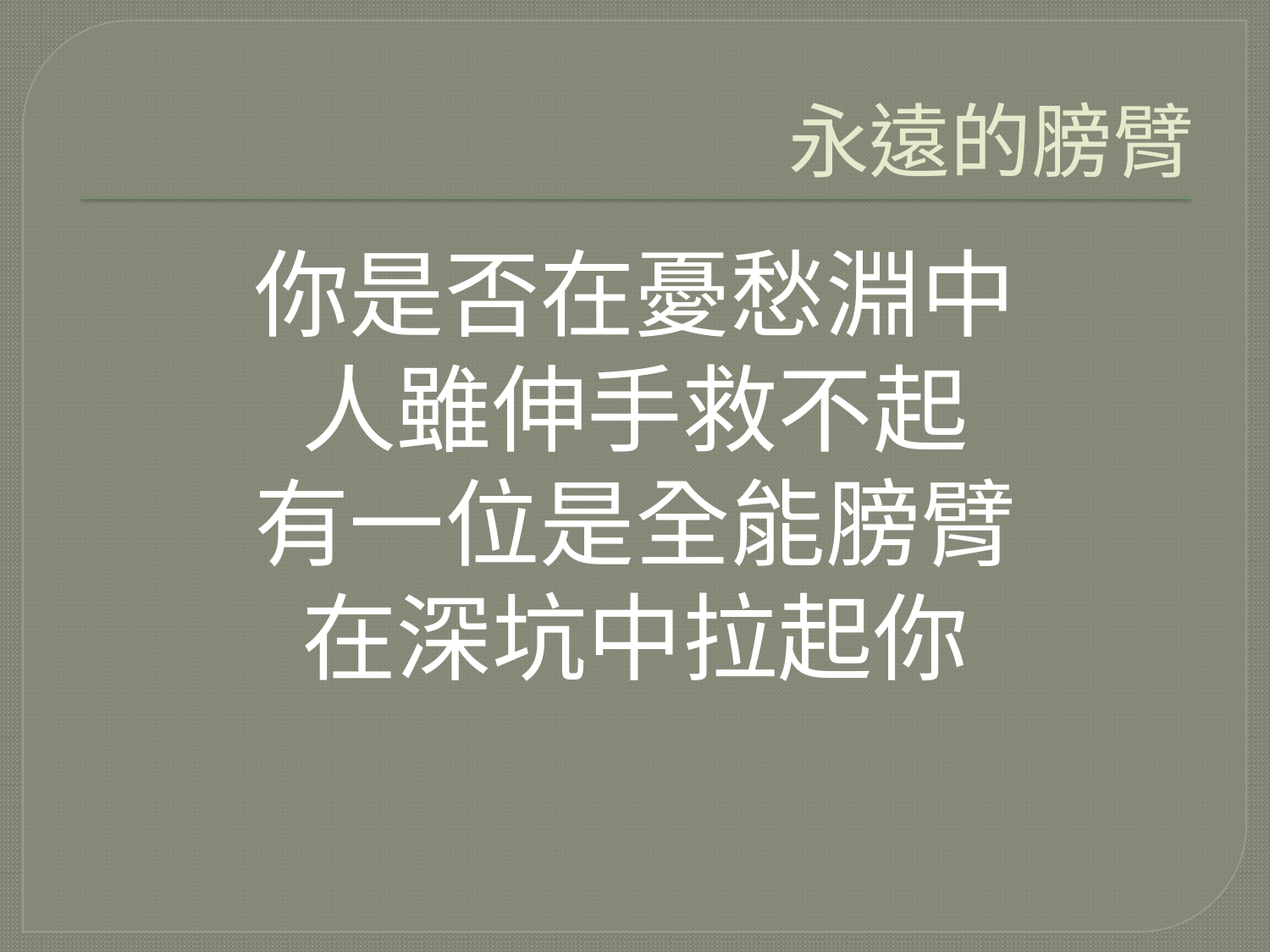

# 永遠的膀臂
你是否在憂愁淵中
人雖伸手救不起
有一位是全能膀臂
在深坑中拉起你